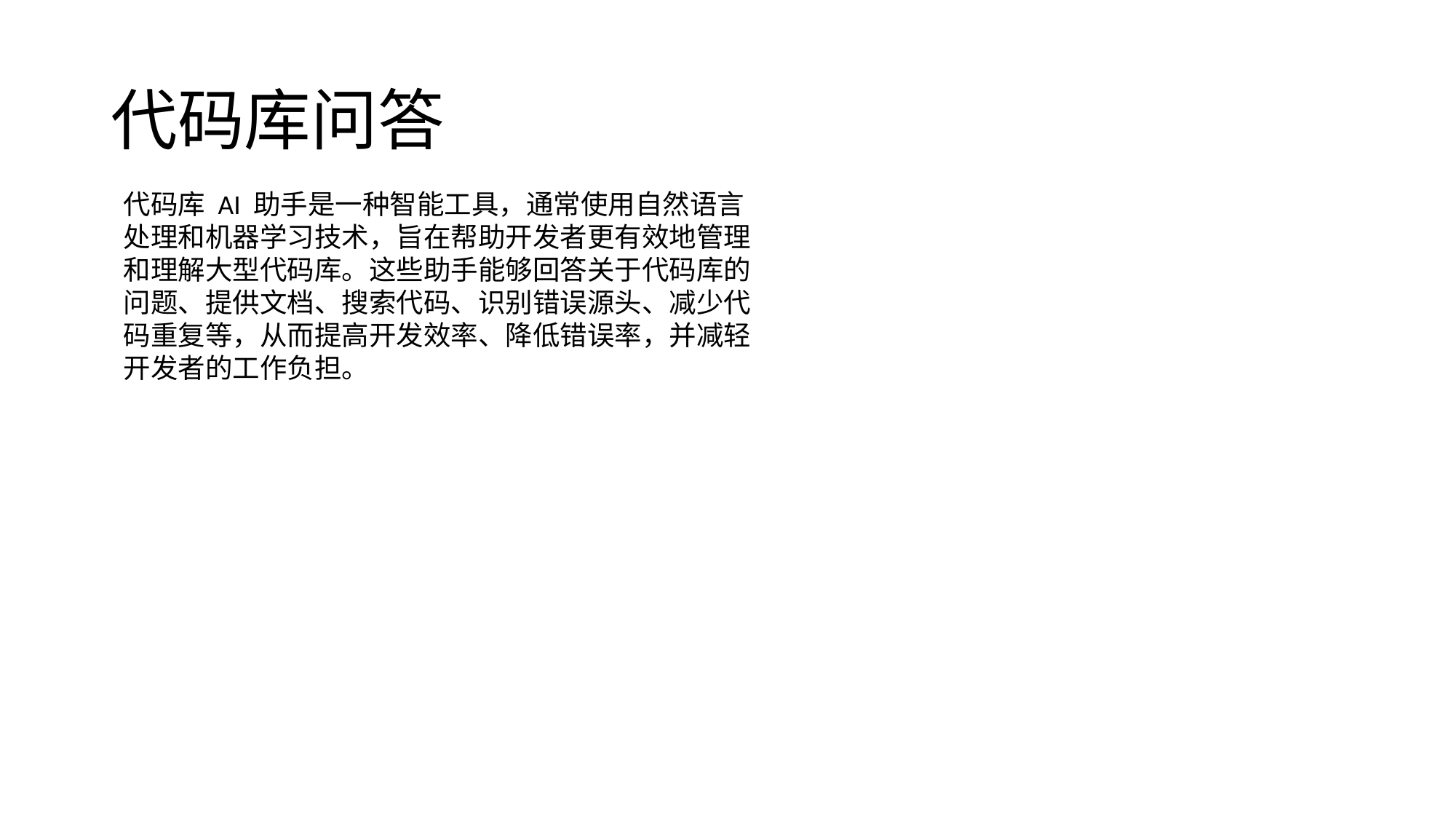

# 代码库问答
代码库 AI 助手是一种智能工具，通常使用自然语言处理和机器学习技术，旨在帮助开发者更有效地管理和理解大型代码库。这些助手能够回答关于代码库的问题、提供文档、搜索代码、识别错误源头、减少代码重复等，从而提高开发效率、降低错误率，并减轻开发者的工作负担。